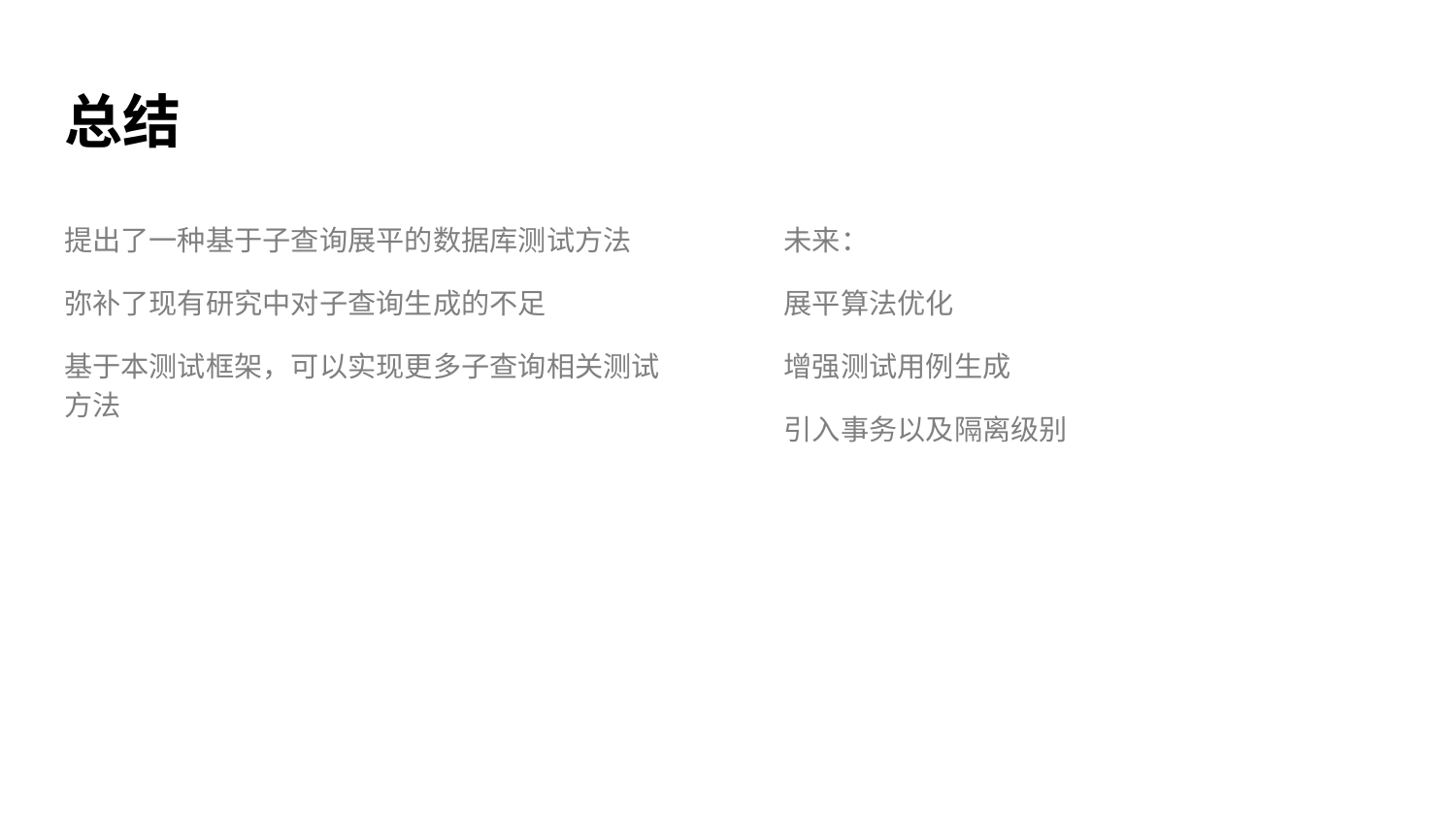

# 总结
提出了一种基于子查询展平的数据库测试方法
弥补了现有研究中对子查询生成的不足
基于本测试框架，可以实现更多子查询相关测试方法
未来：
展平算法优化
增强测试用例生成
引入事务以及隔离级别